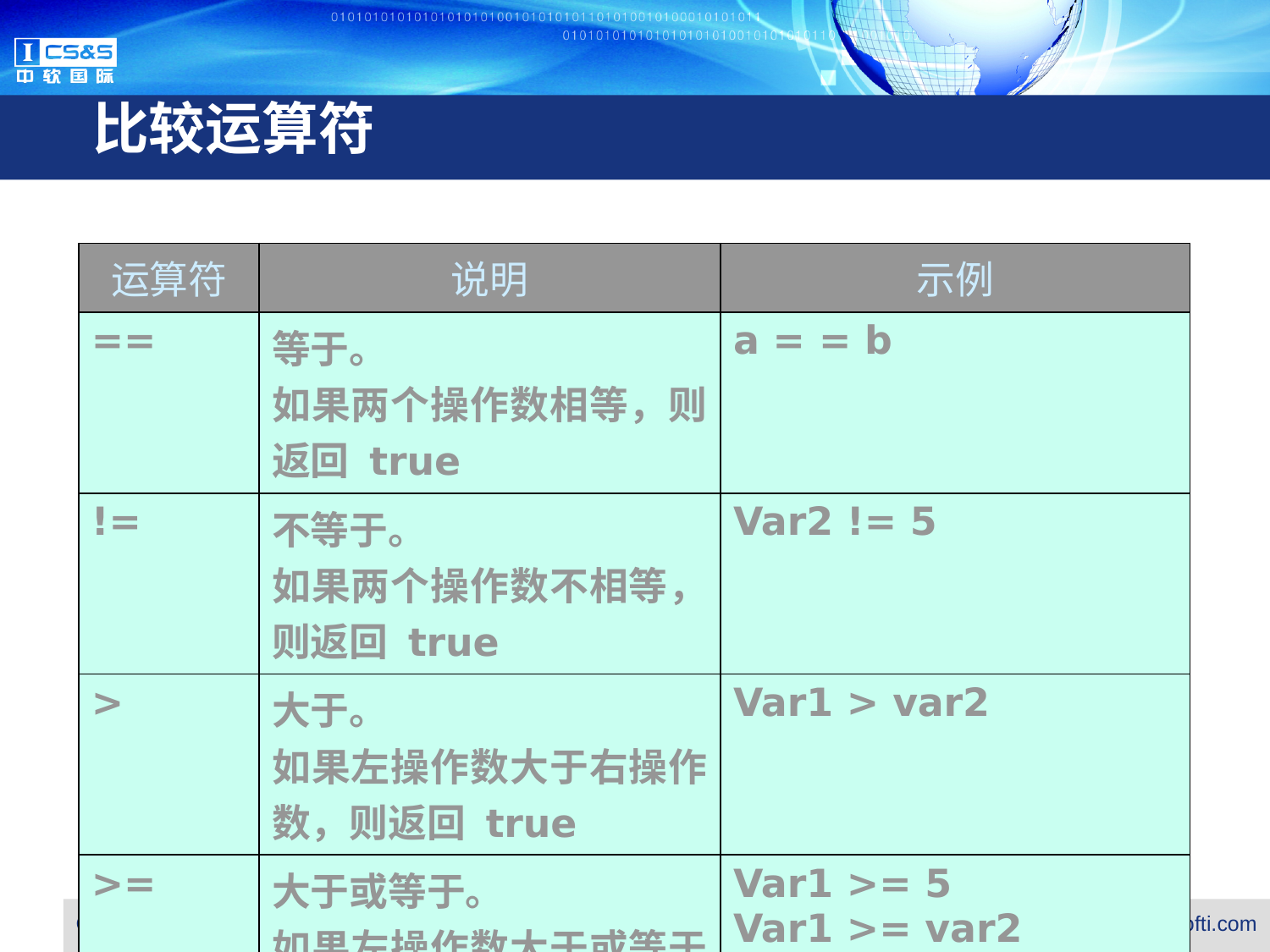

# 比较运算符
| 运算符 | 说明 | 示例 |
| --- | --- | --- |
| == | 等于。 如果两个操作数相等，则返回 true | a = = b |
| != | 不等于。 如果两个操作数不相等，则返回 true | Var2 != 5 |
| > | 大于。 如果左操作数大于右操作数，则返回 true | Var1 > var2 |
| >= | 大于或等于。 如果左操作数大于或等于右操作数，则返回 true | Var1 >= 5 Var1 >= var2 |